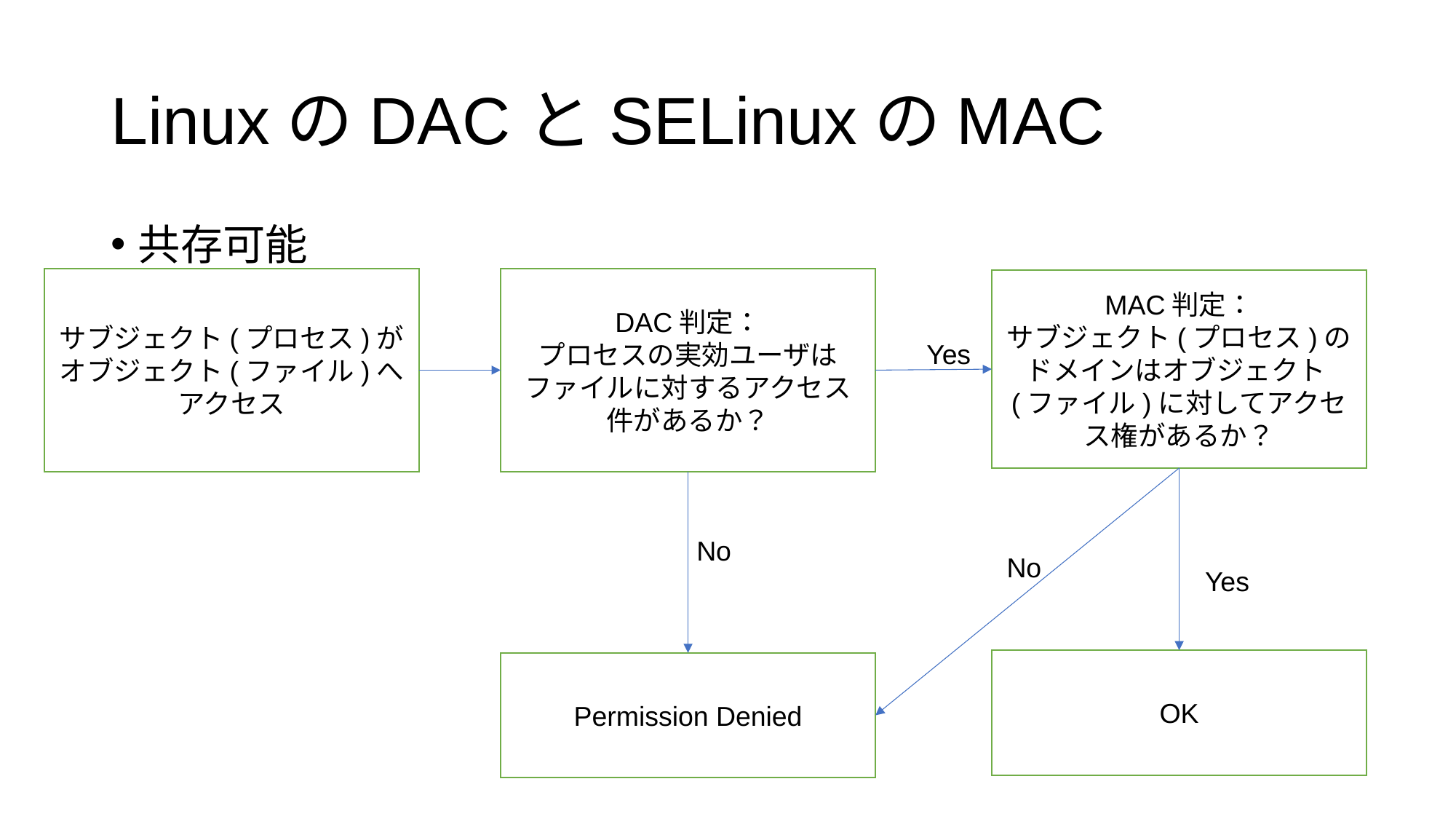

# LinuxのDACとSELinuxのMAC
共存可能
サブジェクト(プロセス)が
オブジェクト(ファイル)へ
アクセス
DAC判定：
プロセスの実効ユーザは
ファイルに対するアクセス件があるか？
MAC判定：
サブジェクト(プロセス)のドメインはオブジェクト(ファイル)に対してアクセス権があるか？
Yes
No

No
Yes
OK
Permission Denied